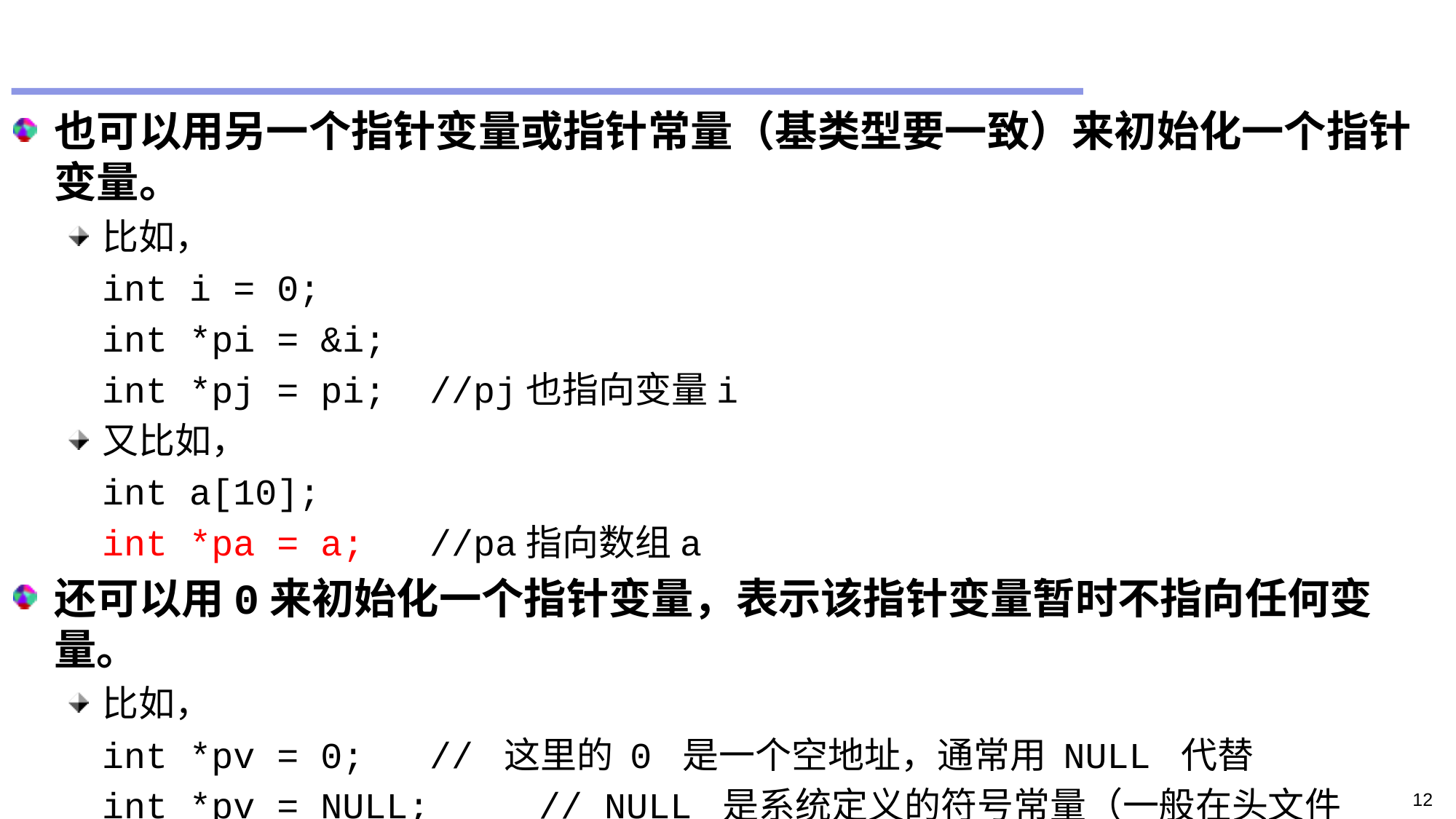

#
也可以用另一个指针变量或指针常量（基类型要一致）来初始化一个指针变量。
比如，
	int i = 0;
	int *pi = &i;
	int *pj = pi; 	//pj也指向变量i
又比如，
	int a[10];
	int *pa = a;	//pa指向数组a
还可以用0来初始化一个指针变量，表示该指针变量暂时不指向任何变量。
比如，
	int *pv = 0;	// 这里的 0 是一个空地址，通常用 NULL 代替
	int *pv = NULL;	// NULL 是系统定义的符号常量（一般在头文件stdio.h中）
12